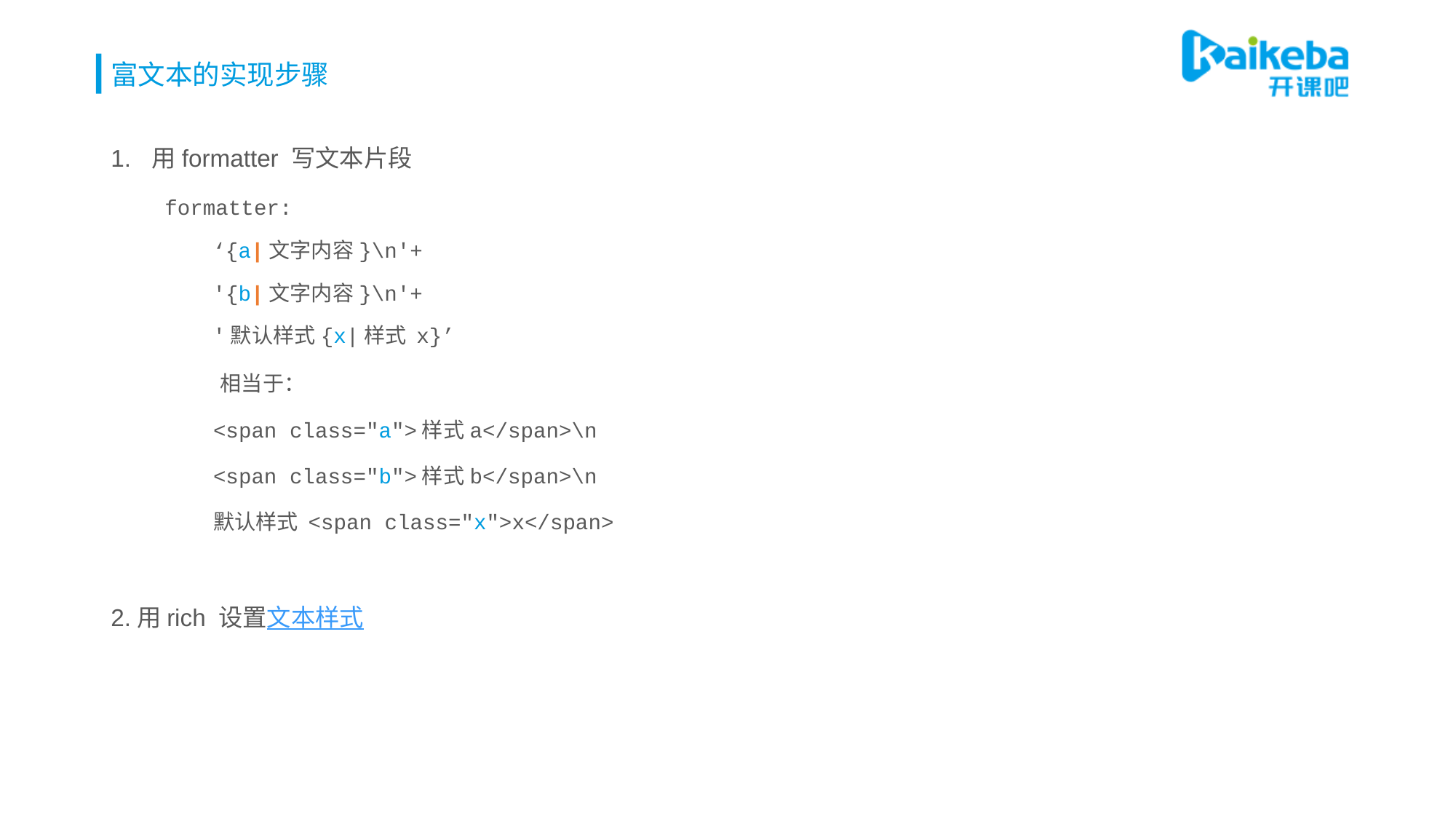

# 富文本的实现步骤
用formatter 写文本片段
        formatter:
        ‘{a|文字内容}\n'+
        '{b|文字内容}\n'+
        '默认样式{x|样式 x}’
	相当于：
<span class="a">样式a</span>\n
<span class="b">样式b</span>\n
默认样式 <span class="x">x</span>

2.用rich 设置文本样式